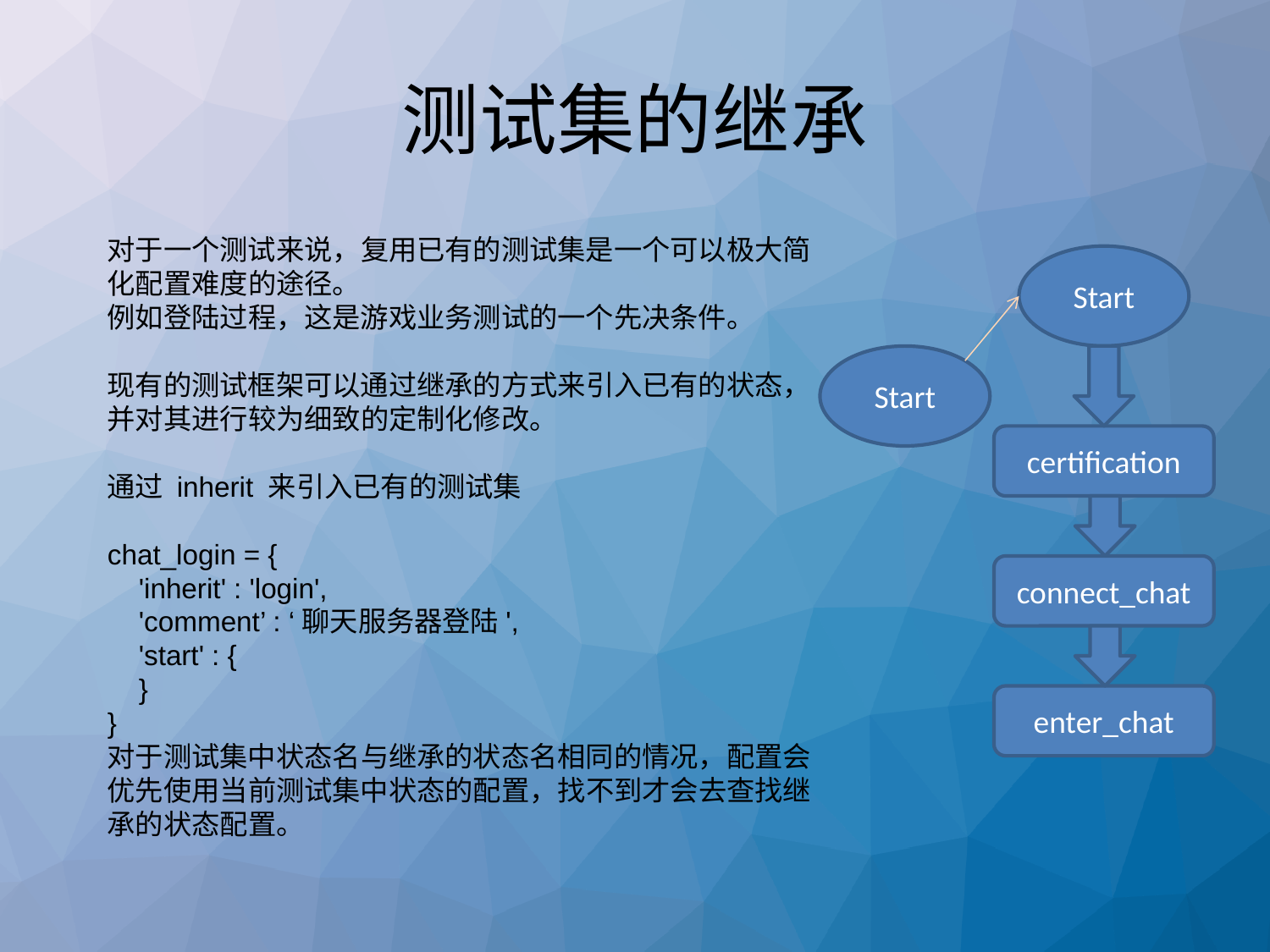

# 测试集的继承
对于一个测试来说，复用已有的测试集是一个可以极大简化配置难度的途径。
例如登陆过程，这是游戏业务测试的一个先决条件。

现有的测试框架可以通过继承的方式来引入已有的状态，并对其进行较为细致的定制化修改。

通过 inherit 来引入已有的测试集

chat_login = {
    'inherit' : 'login',
    'comment’ : ‘聊天服务器登陆',
    'start' : {
    }
}
对于测试集中状态名与继承的状态名相同的情况，配置会优先使用当前测试集中状态的配置，找不到才会去查找继承的状态配置。
Start
Start

certification

connect_chat

enter_chat